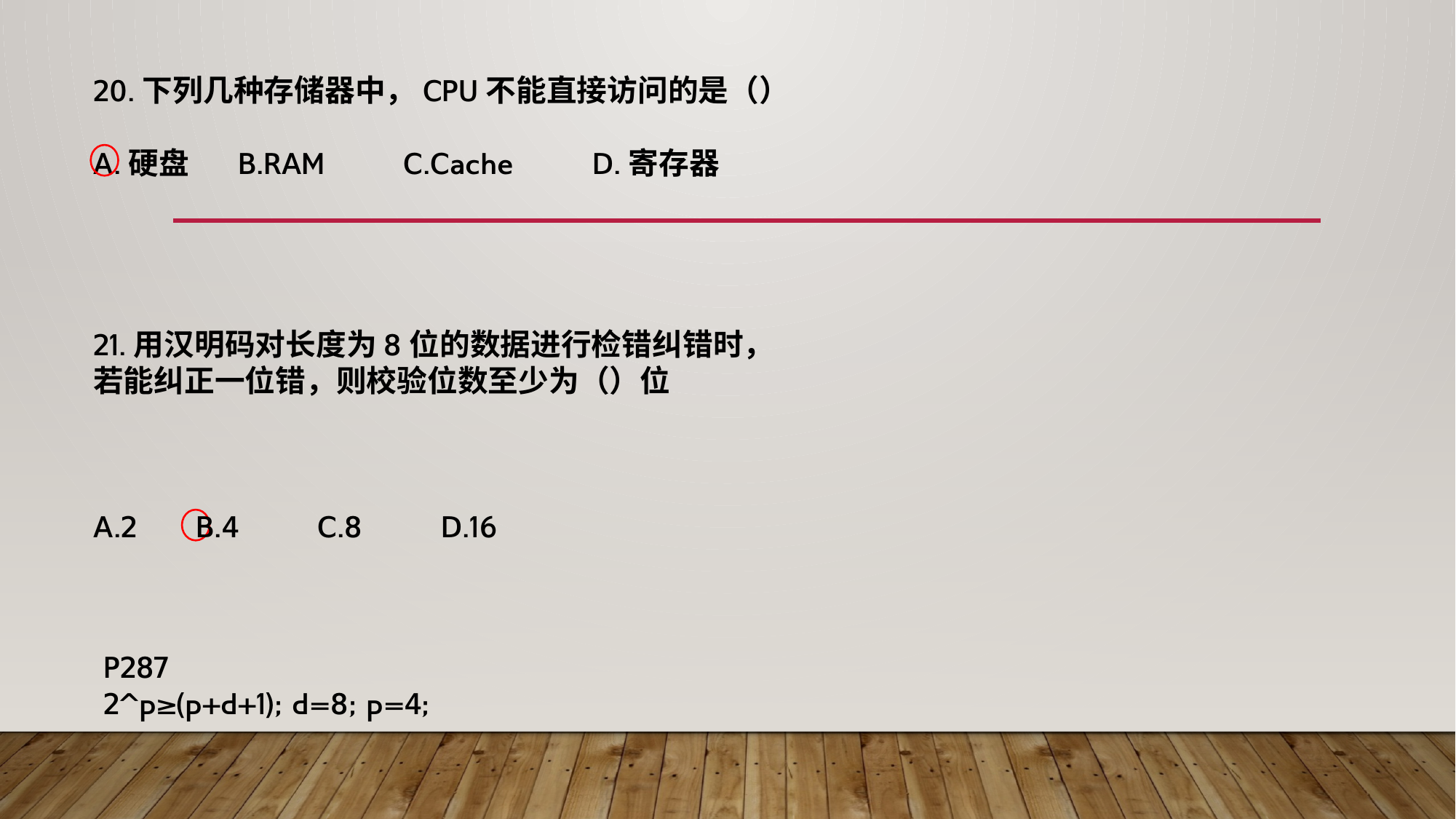

20.下列几种存储器中，CPU不能直接访问的是（）

A.硬盘      B.RAM        C.Cache        D.寄存器

21.用汉明码对长度为8位的数据进行检错纠错时，若能纠正一位错，则校验位数至少为（）位

A.2      B.4        C.8        D.16

P287
2^p≥(p+d+1); d=8; p=4;